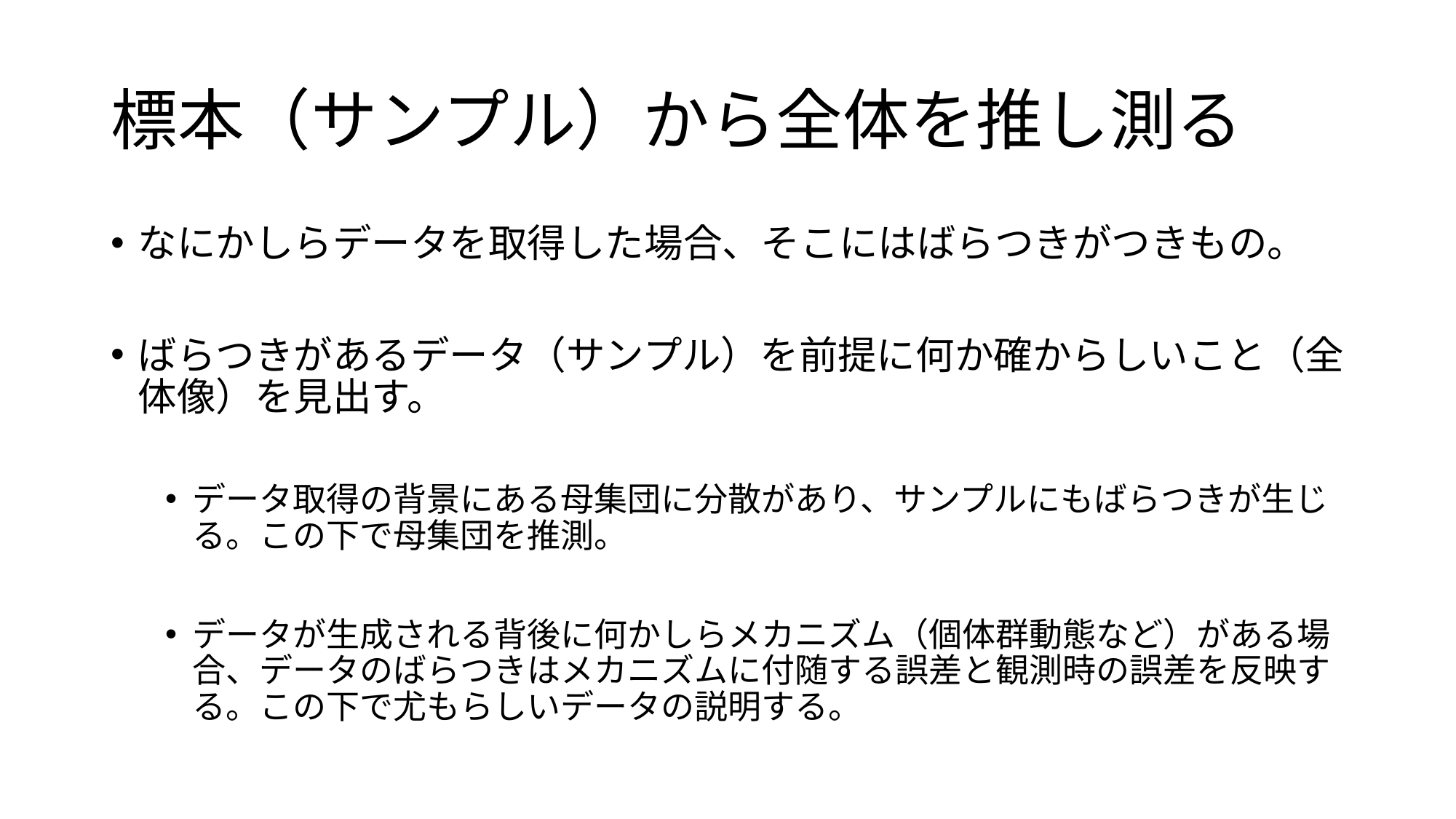

# 標本（サンプル）から全体を推し測る
なにかしらデータを取得した場合、そこにはばらつきがつきもの。

ばらつきがあるデータ（サンプル）を前提に何か確からしいこと（全体像）を見出す。

データ取得の背景にある母集団に分散があり、サンプルにもばらつきが生じる。この下で母集団を推測。

データが生成される背後に何かしらメカニズム（個体群動態など）がある場合、データのばらつきはメカニズムに付随する誤差と観測時の誤差を反映する。この下で尤もらしいデータの説明する。